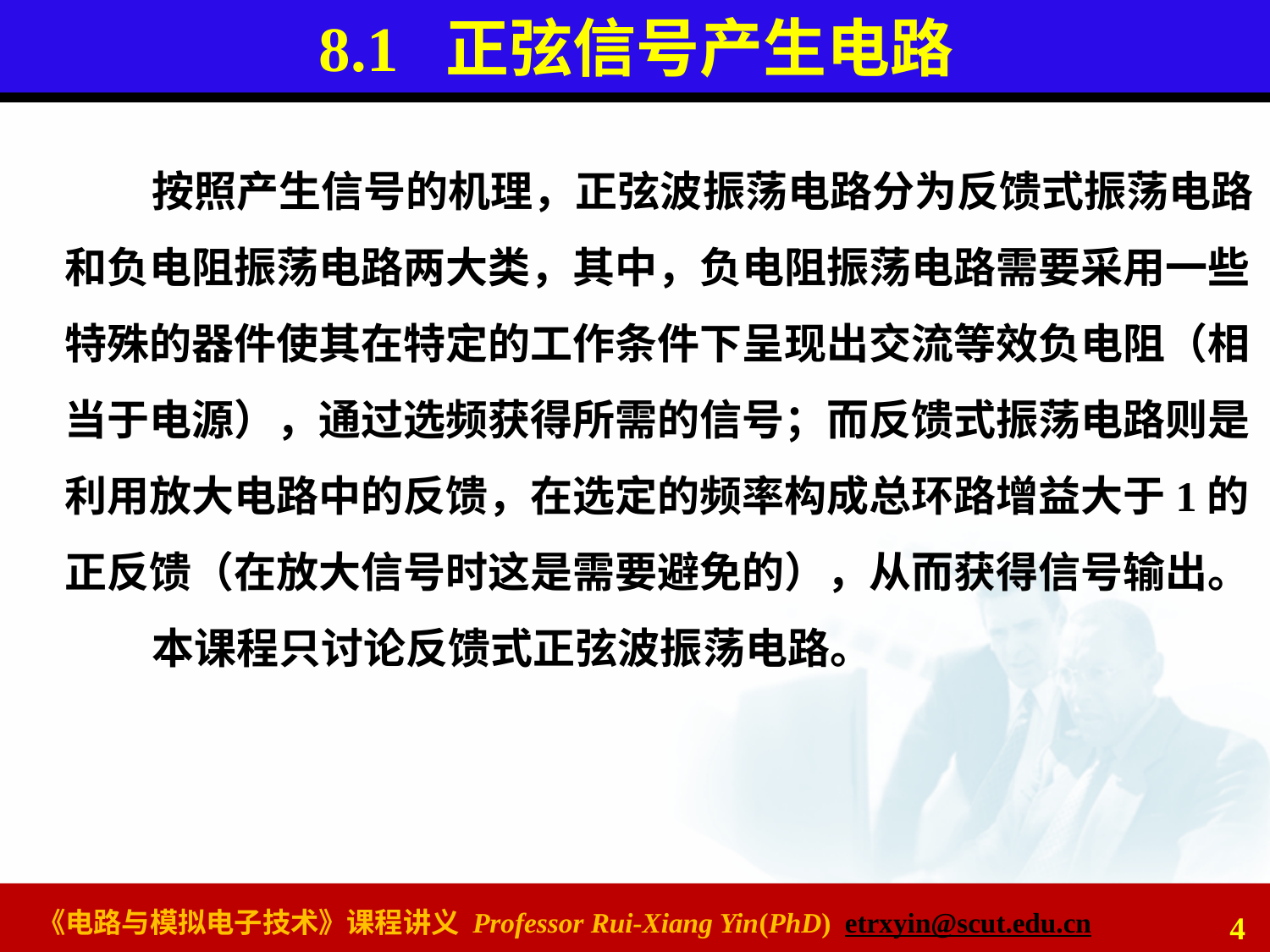

# 8.1  正弦信号产生电路
按照产生信号的机理，正弦波振荡电路分为反馈式振荡电路和负电阻振荡电路两大类，其中，负电阻振荡电路需要采用一些特殊的器件使其在特定的工作条件下呈现出交流等效负电阻（相当于电源），通过选频获得所需的信号；而反馈式振荡电路则是利用放大电路中的反馈，在选定的频率构成总环路增益大于1的正反馈（在放大信号时这是需要避免的），从而获得信号输出。
本课程只讨论反馈式正弦波振荡电路。
4